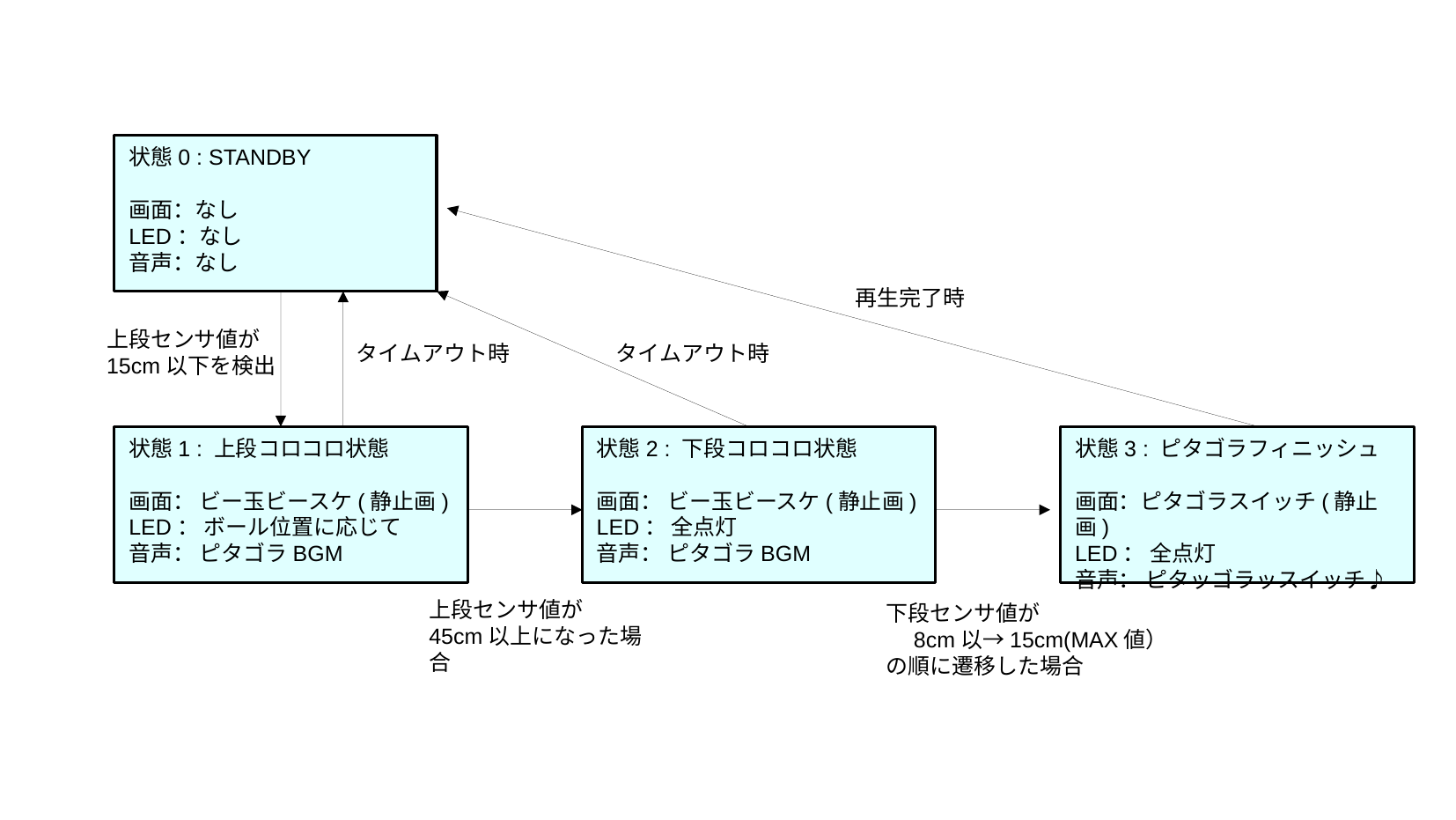

状態0 : STANDBY

画面：なし
LED：なし
音声：なし

再生完了時

上段センサ値が15cm以下を検出
タイムアウト時
タイムアウト時
状態1 : 上段コロコロ状態

画面： ビー玉ビースケ(静止画)
LED： ボール位置に応じて
音声： ピタゴラBGM
状態2 : 下段コロコロ状態

画面： ビー玉ビースケ(静止画)
LED： 全点灯
音声： ピタゴラBGM
状態3 : ピタゴラフィニッシュ

画面：ピタゴラスイッチ(静止画)
LED： 全点灯
音声： ピタッゴラッスイッチ♪

上段センサ値が
45cm以上になった場合
下段センサ値が
　8cm以→15cm(MAX値）
の順に遷移した場合